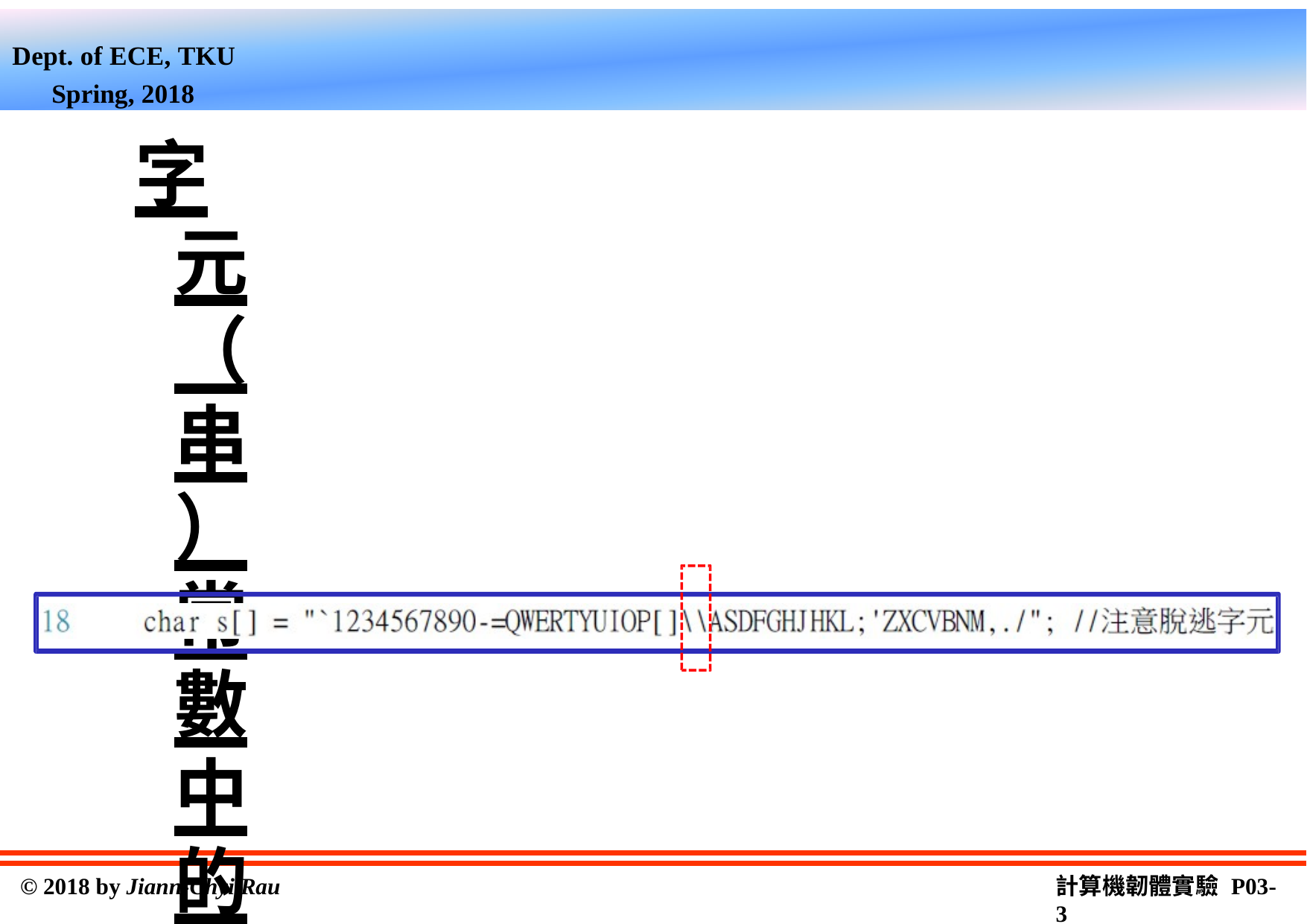

Dept. of ECE, TKU Spring, 2018
字元（串）常數中的脫逃字元

•	\\ 代表 \
•	\“ 代表 “
•	\‘ 代表 ‘
–例：

計算機韌體實驗 P03-3
© 2018 by Jiann-Chyi Rau